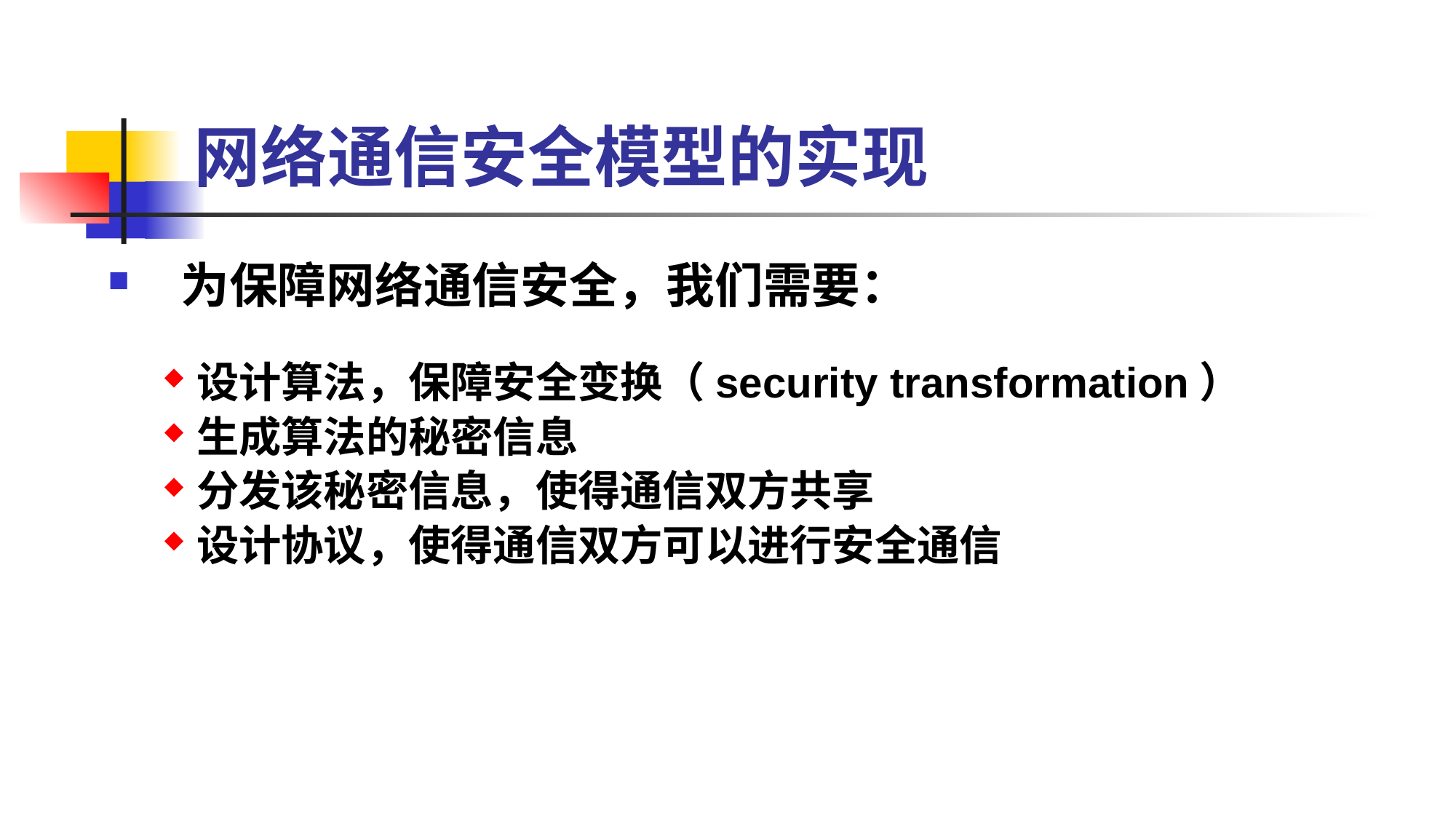

# 网络通信安全模型的实现
为保障网络通信安全，我们需要：

设计算法，保障安全变换（security transformation）
生成算法的秘密信息
分发该秘密信息，使得通信双方共享
设计协议，使得通信双方可以进行安全通信